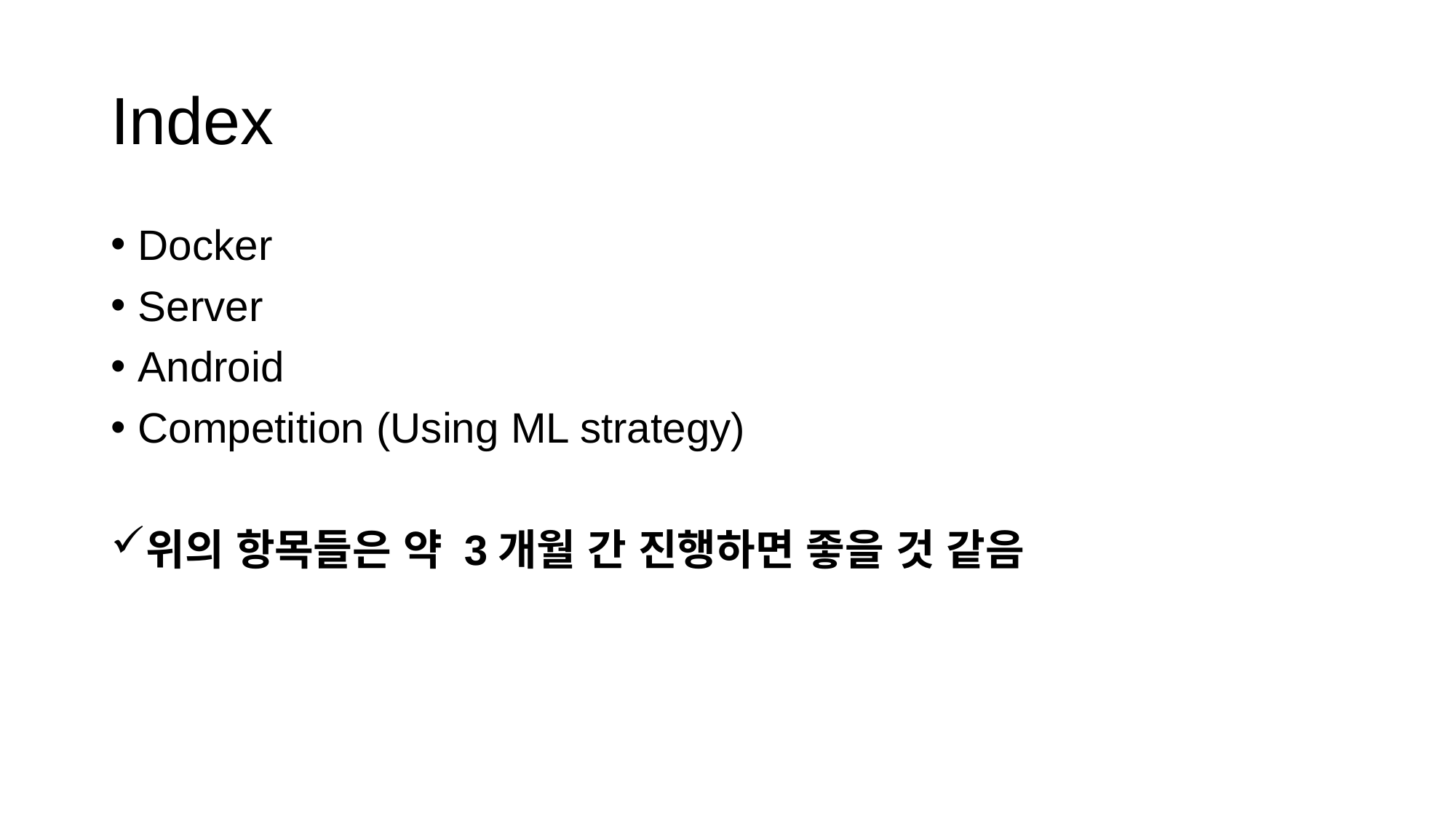

# Index
Docker
Server
Android
Competition (Using ML strategy)

위의 항목들은 약 3개월 간 진행하면 좋을 것 같음